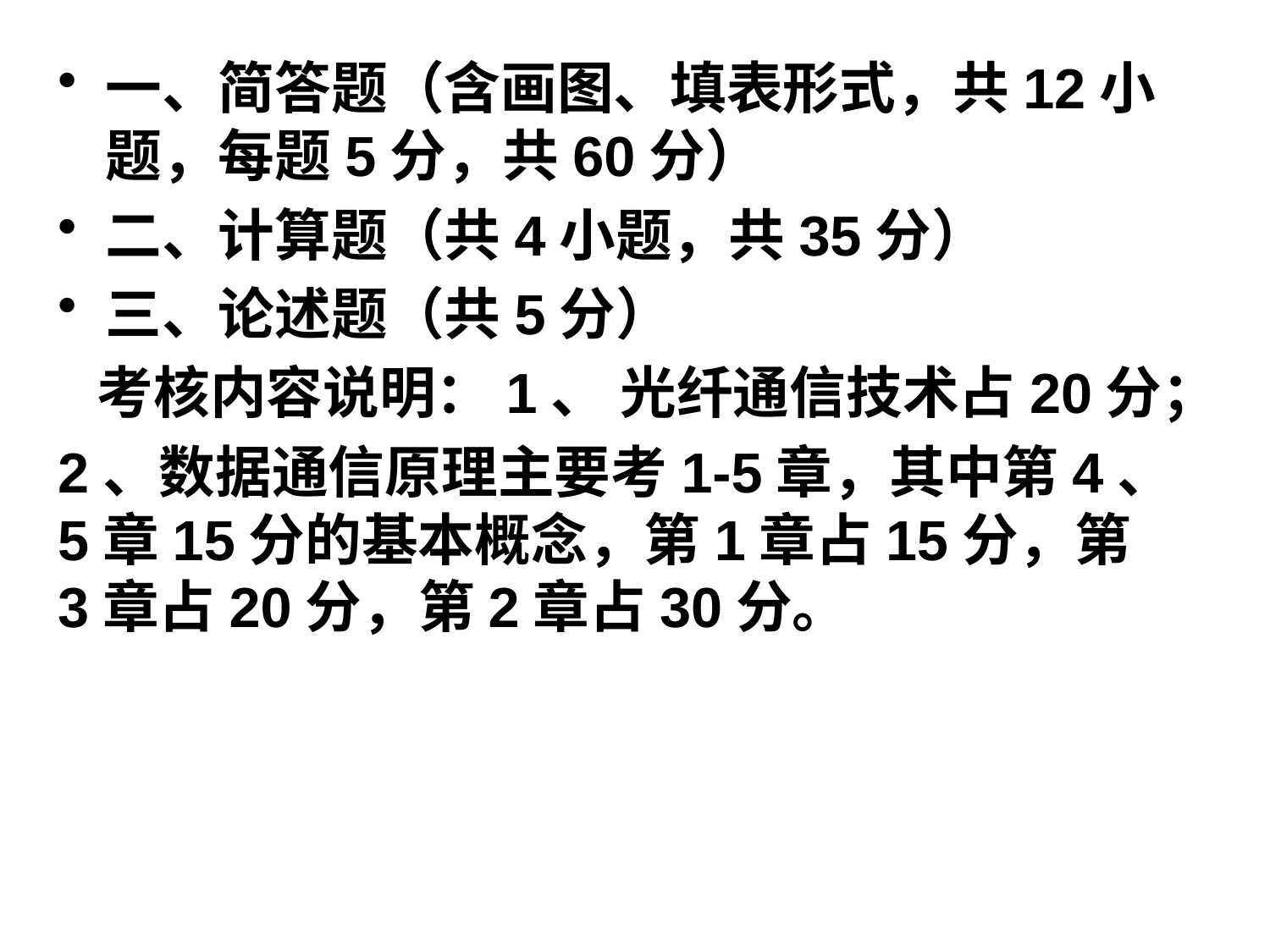

一、简答题（含画图、填表形式，共12小题，每题5分，共60分）
二、计算题（共4小题，共35分）
三、论述题（共5分）
  考核内容说明：1、 光纤通信技术占20分；
2、数据通信原理主要考1-5章，其中第4、5章15分的基本概念，第1章占15分，第3章占20分，第2章占30分。